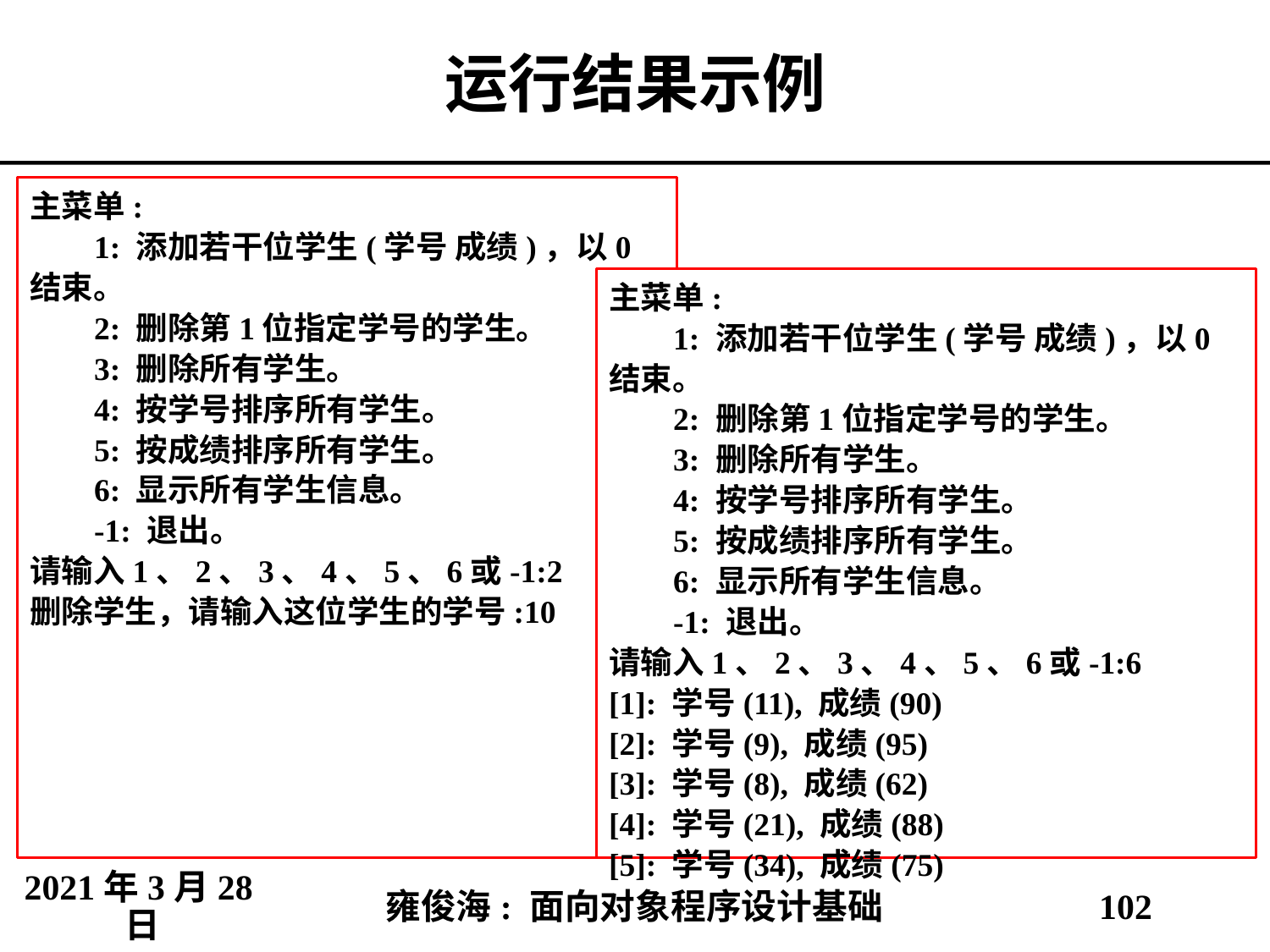

# 运行结果示例

主菜单:
        1: 添加若干位学生(学号 成绩)，以0结束。
        2: 删除第1位指定学号的学生。
        3: 删除所有学生。
        4: 按学号排序所有学生。
        5: 按成绩排序所有学生。
        6: 显示所有学生信息。
        -1: 退出。
请输入1、2、3、4、5、6或-1:2
删除学生，请输入这位学生的学号:10
主菜单:
        1: 添加若干位学生(学号 成绩)，以0结束。
        2: 删除第1位指定学号的学生。
        3: 删除所有学生。
        4: 按学号排序所有学生。
        5: 按成绩排序所有学生。
        6: 显示所有学生信息。
        -1: 退出。
请输入1、2、3、4、5、6或-1:6
[1]: 学号(11), 成绩(90)
[2]: 学号(9), 成绩(95)
[3]: 学号(8), 成绩(62)
[4]: 学号(21), 成绩(88)
[5]: 学号(34), 成绩(75)
2021年3月28日
雍俊海: 面向对象程序设计基础
102